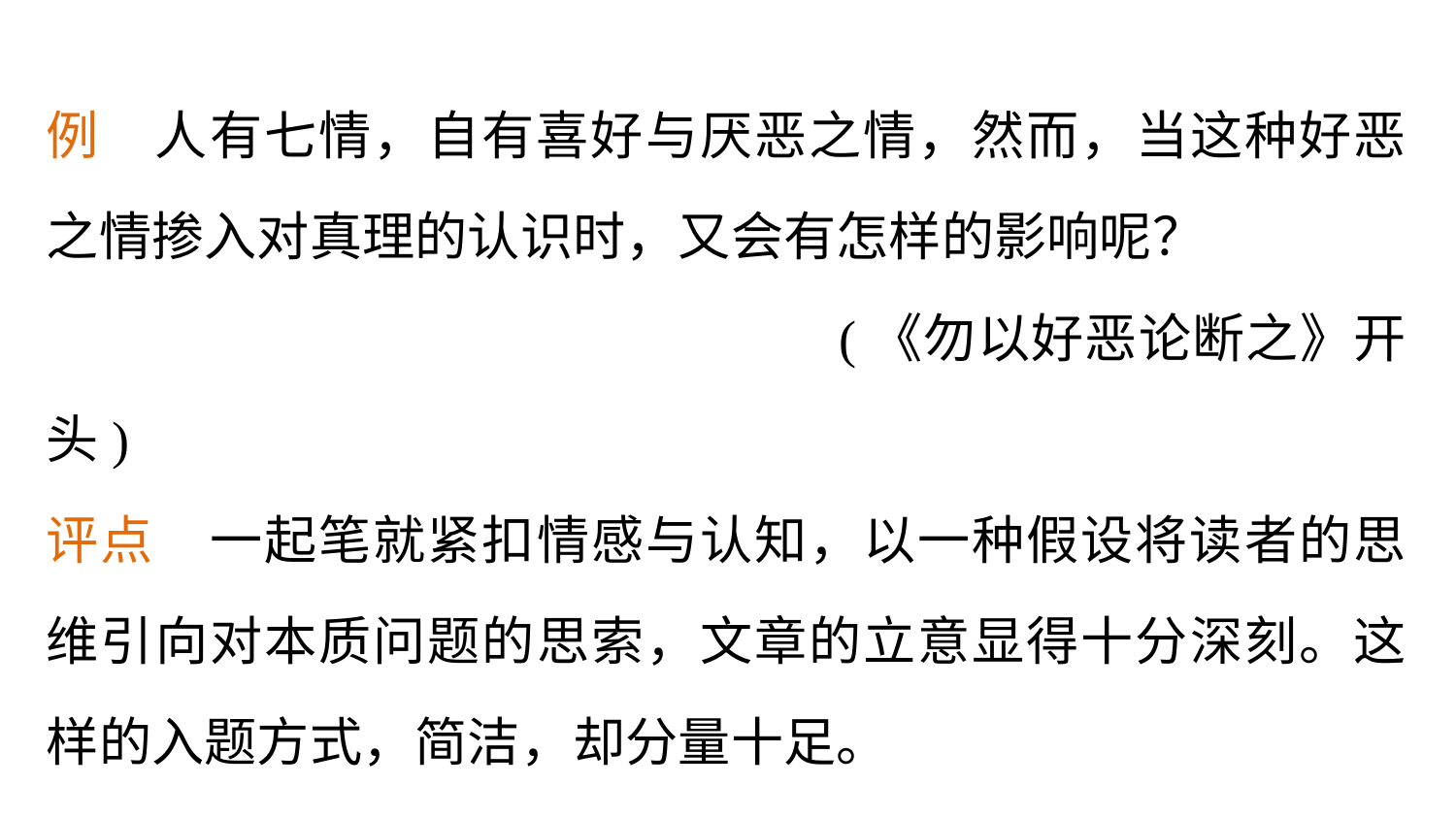

例　人有七情，自有喜好与厌恶之情，然而，当这种好恶之情掺入对真理的认识时，又会有怎样的影响呢？
                                                        (《勿以好恶论断之》开头)
评点　一起笔就紧扣情感与认知，以一种假设将读者的思维引向对本质问题的思索，文章的立意显得十分深刻。这样的入题方式，简洁，却分量十足。